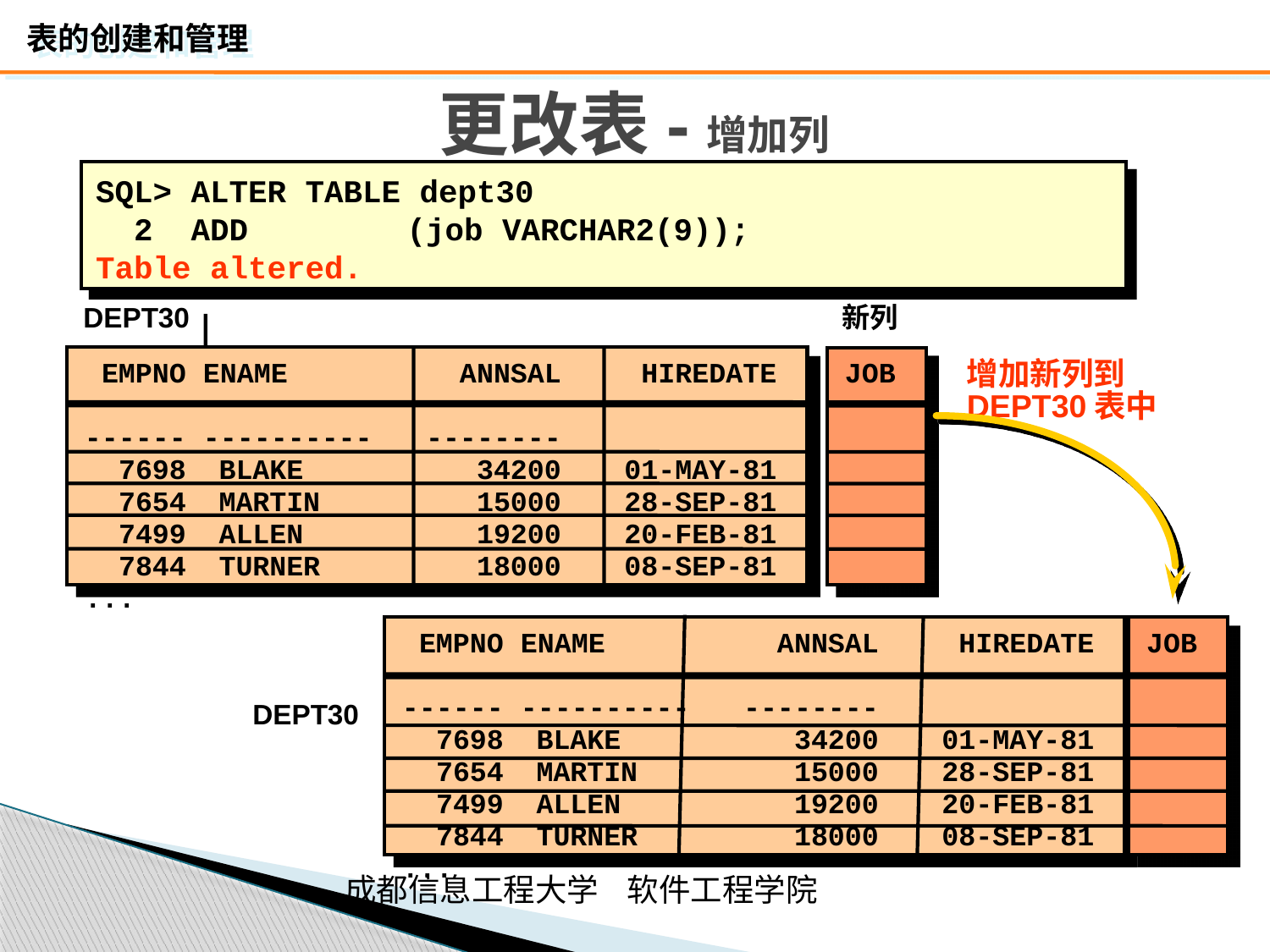

# 更改表-增加列

SQL> ALTER TABLE dept30
  2  ADD		   (job VARCHAR2(9));
Table altered.
DEPT30
新列

 EMPNO ENAME     	  ANNSAL	 HIREDATE
------ ----------	--------
  7698	BLAKE	   	   34200	01-MAY-81
  7654	MARTIN	   	   15000	28-SEP-81
  7499	ALLEN		   19200	20-FEB-81
  7844	TURNER	   	   18000	08-SEP-81
...
JOB

增加新列到DEPT30表中

JOB

 EMPNO ENAME     	  ANNSAL	 HIREDATE
------ ----------	--------
  7698	BLAKE	   	   34200	01-MAY-81
  7654	MARTIN	   	   15000	28-SEP-81
  7499	ALLEN		   19200	20-FEB-81
  7844	TURNER	   	   18000	08-SEP-81
...

DEPT30